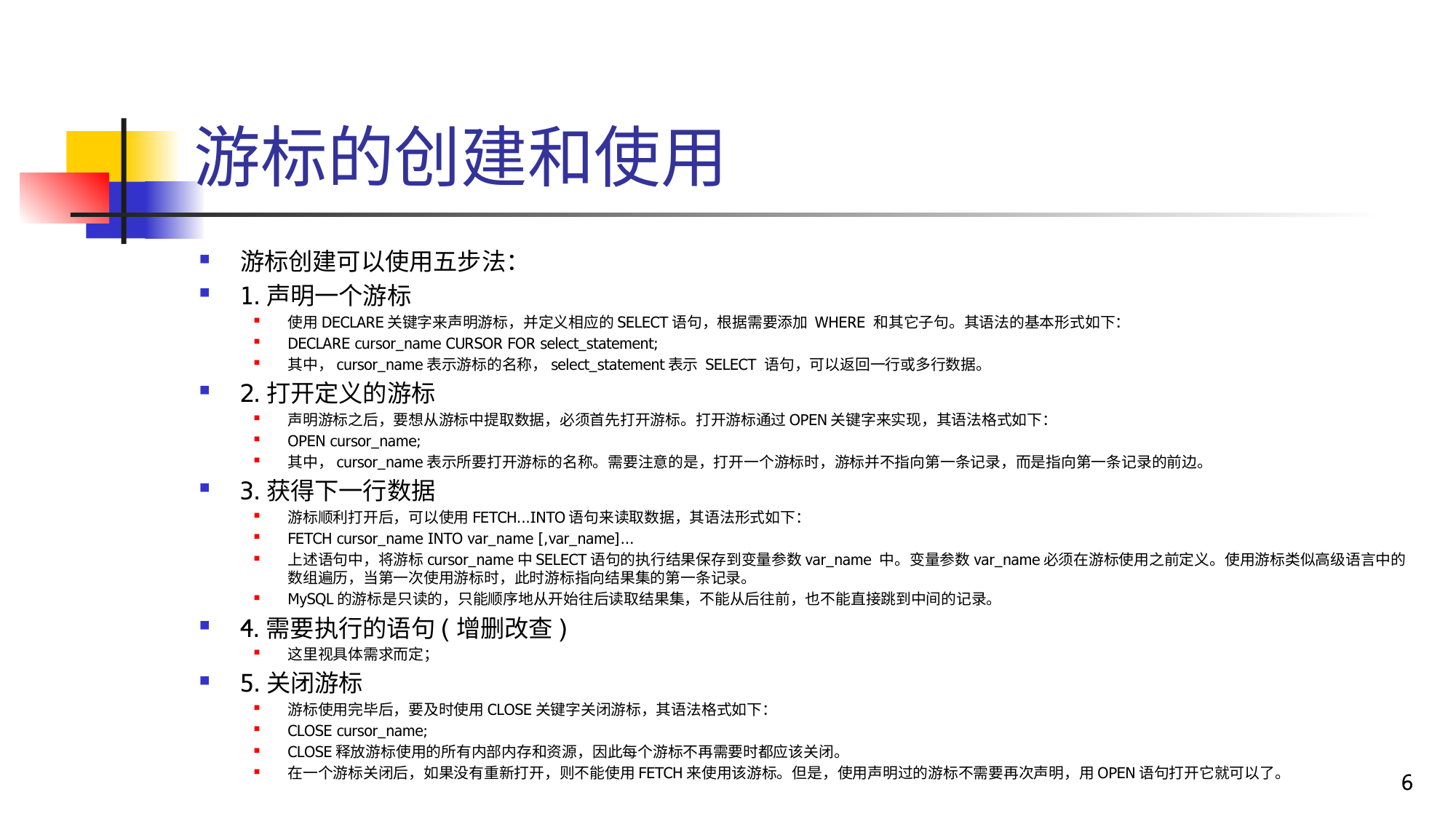

# 游标的创建和使用
游标创建可以使用五步法：
1.声明一个游标
使用DECLARE关键字来声明游标，并定义相应的SELECT语句，根据需要添加 WHERE 和其它子句。其语法的基本形式如下：
DECLARE cursor_name CURSOR FOR select_statement;
其中，cursor_name表示游标的名称，select_statement表示 SELECT 语句，可以返回一行或多行数据。
2.打开定义的游标
声明游标之后，要想从游标中提取数据，必须首先打开游标。打开游标通过OPEN关键字来实现，其语法格式如下：
OPEN cursor_name;
其中，cursor_name表示所要打开游标的名称。需要注意的是，打开一个游标时，游标并不指向第一条记录，而是指向第一条记录的前边。
3.获得下一行数据
游标顺利打开后，可以使用FETCH...INTO语句来读取数据，其语法形式如下：
FETCH cursor_name INTO var_name [,var_name]...
上述语句中，将游标cursor_name中SELECT语句的执行结果保存到变量参数var_name 中。变量参数var_name必须在游标使用之前定义。使用游标类似高级语言中的数组遍历，当第一次使用游标时，此时游标指向结果集的第一条记录。
MySQL的游标是只读的，只能顺序地从开始往后读取结果集，不能从后往前，也不能直接跳到中间的记录。
4.需要执行的语句(增删改查)
这里视具体需求而定；
5.关闭游标
游标使用完毕后，要及时使用CLOSE关键字关闭游标，其语法格式如下：
CLOSE cursor_name;
CLOSE释放游标使用的所有内部内存和资源，因此每个游标不再需要时都应该关闭。
在一个游标关闭后，如果没有重新打开，则不能使用FETCH来使用该游标。但是，使用声明过的游标不需要再次声明，用OPEN语句打开它就可以了。
6